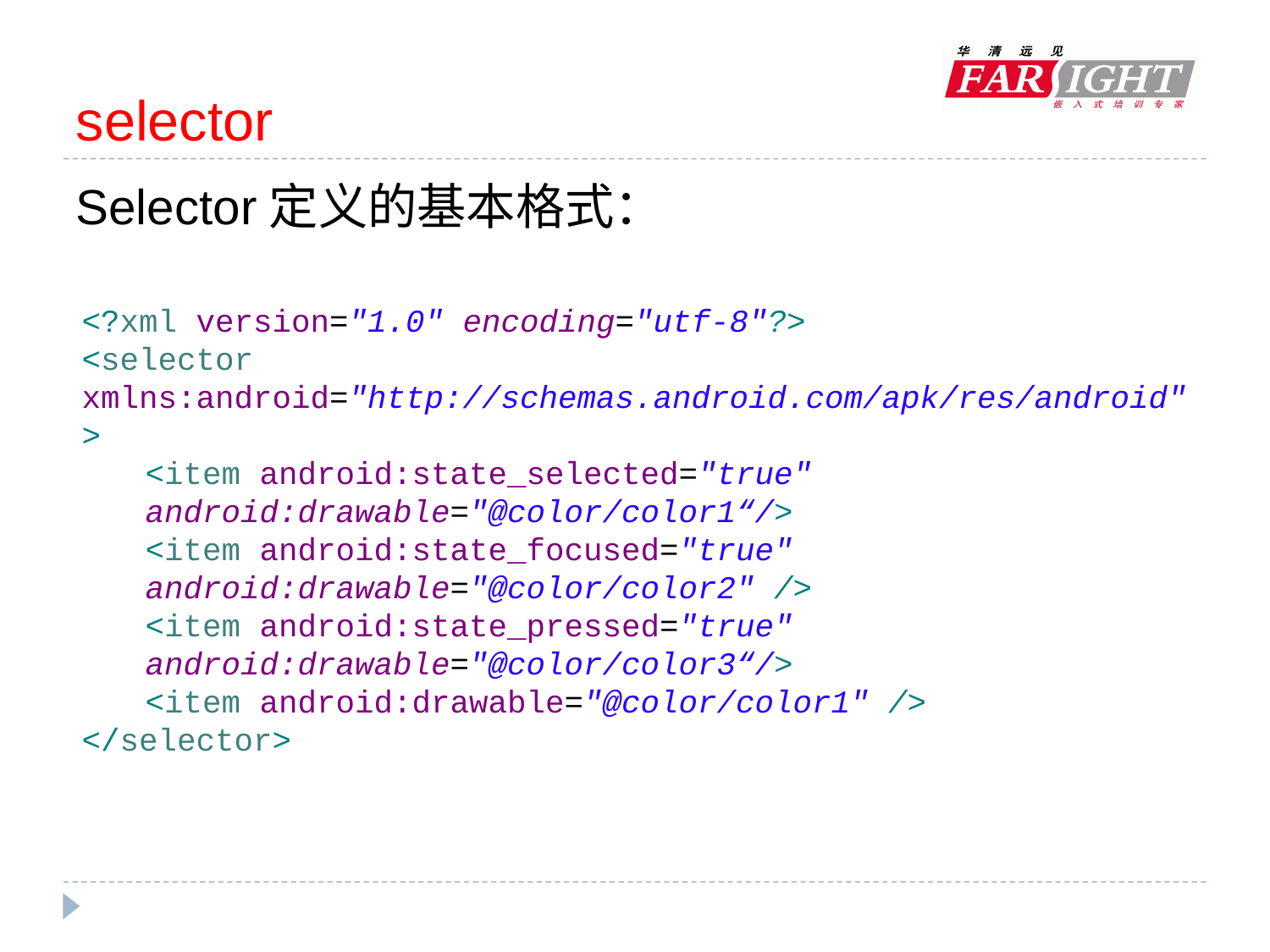

# selector
Selector定义的基本格式：
<?xml version="1.0" encoding="utf-8"?>
<selector xmlns:android="http://schemas.android.com/apk/res/android">
<item android:state_selected="true" android:drawable="@color/color1“/>
<item android:state_focused="true" android:drawable="@color/color2" />
<item android:state_pressed="true" android:drawable="@color/color3“/>
<item android:drawable="@color/color1" />
</selector>